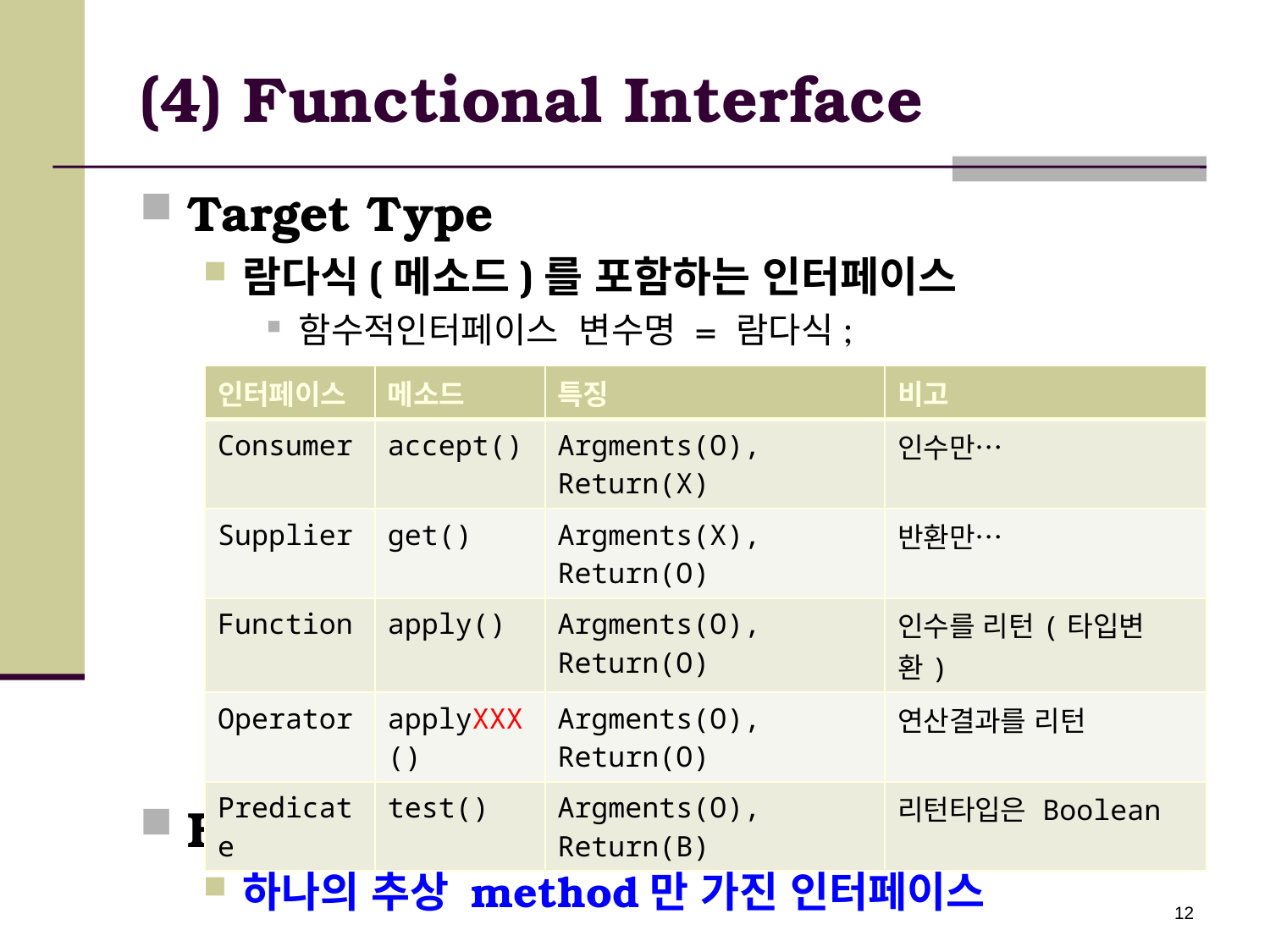

# (4) Functional Interface
Target Type
람다식(메소드)를 포함하는 인터페이스
함수적인터페이스  변수명 = 람다식;

FunctionalInterface
하나의 추상 method만 가진 인터페이스

| 인터페이스 | 메소드 | 특징 | 비고 |
| --- | --- | --- | --- |
| Consumer | accept() | Argments(O), Return(X) | 인수만… |
| Supplier | get() | Argments(X), Return(O) | 반환만… |
| Function | apply() | Argments(O), Return(O) | 인수를 리턴(타입변환) |
| Operator | applyXXX() | Argments(O), Return(O) | 연산결과를 리턴 |
| Predicate | test() | Argments(O), Return(B) | 리턴타입은 Boolean |
12